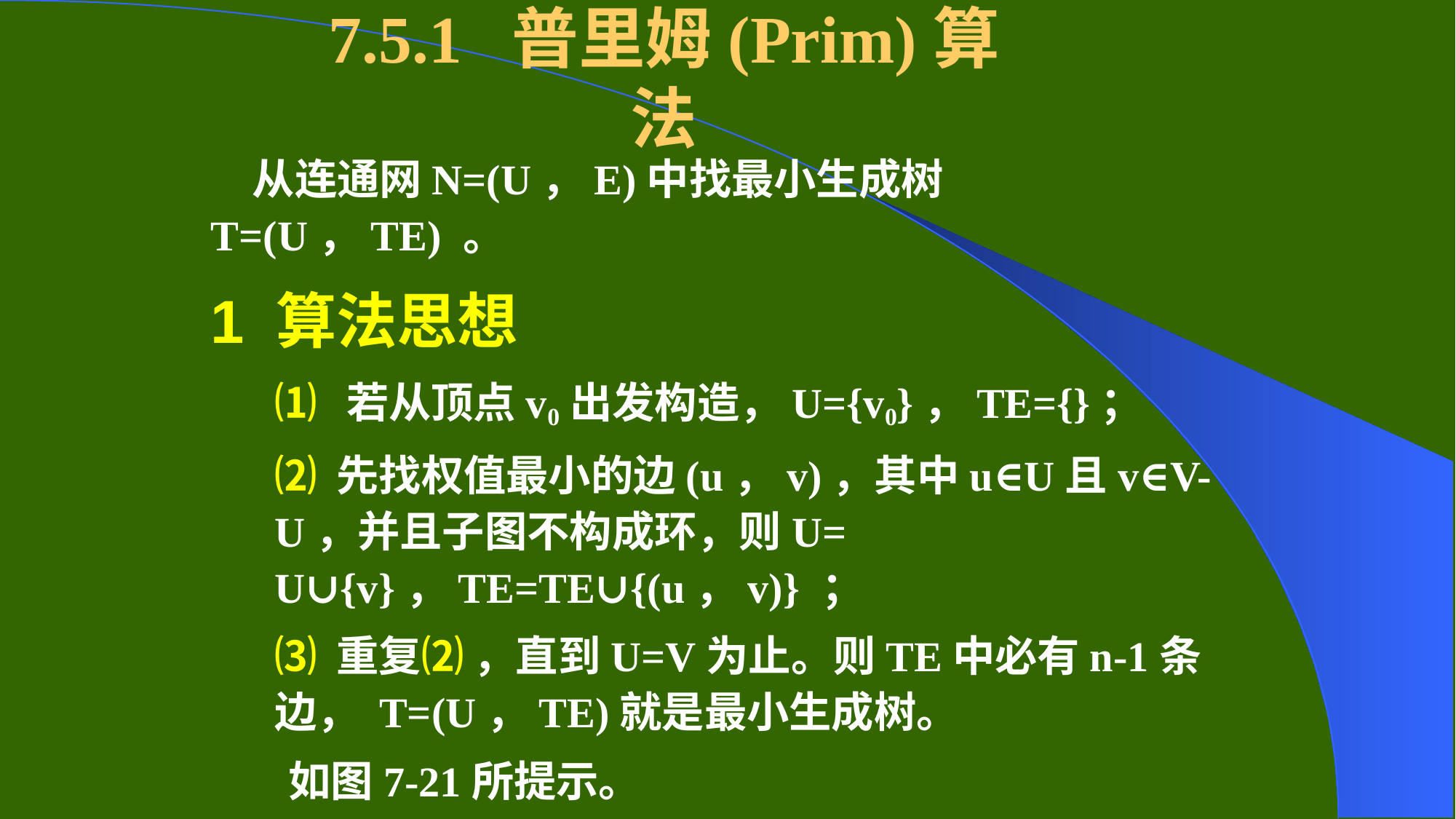

# 7.5.1  普里姆(Prim)算法
    从连通网N=(U，E)中找最小生成树T=(U，TE) 。
1 算法思想
⑴  若从顶点v0出发构造，U={v0}，TE={}；
⑵ 先找权值最小的边(u，v)，其中u∈U且v∈V-U，并且子图不构成环，则U= U∪{v}，TE=TE∪{(u，v)} ；
⑶ 重复⑵ ，直到U=V为止。则TE中必有n-1条边， T=(U，TE)就是最小生成树。
       如图7-21所提示。